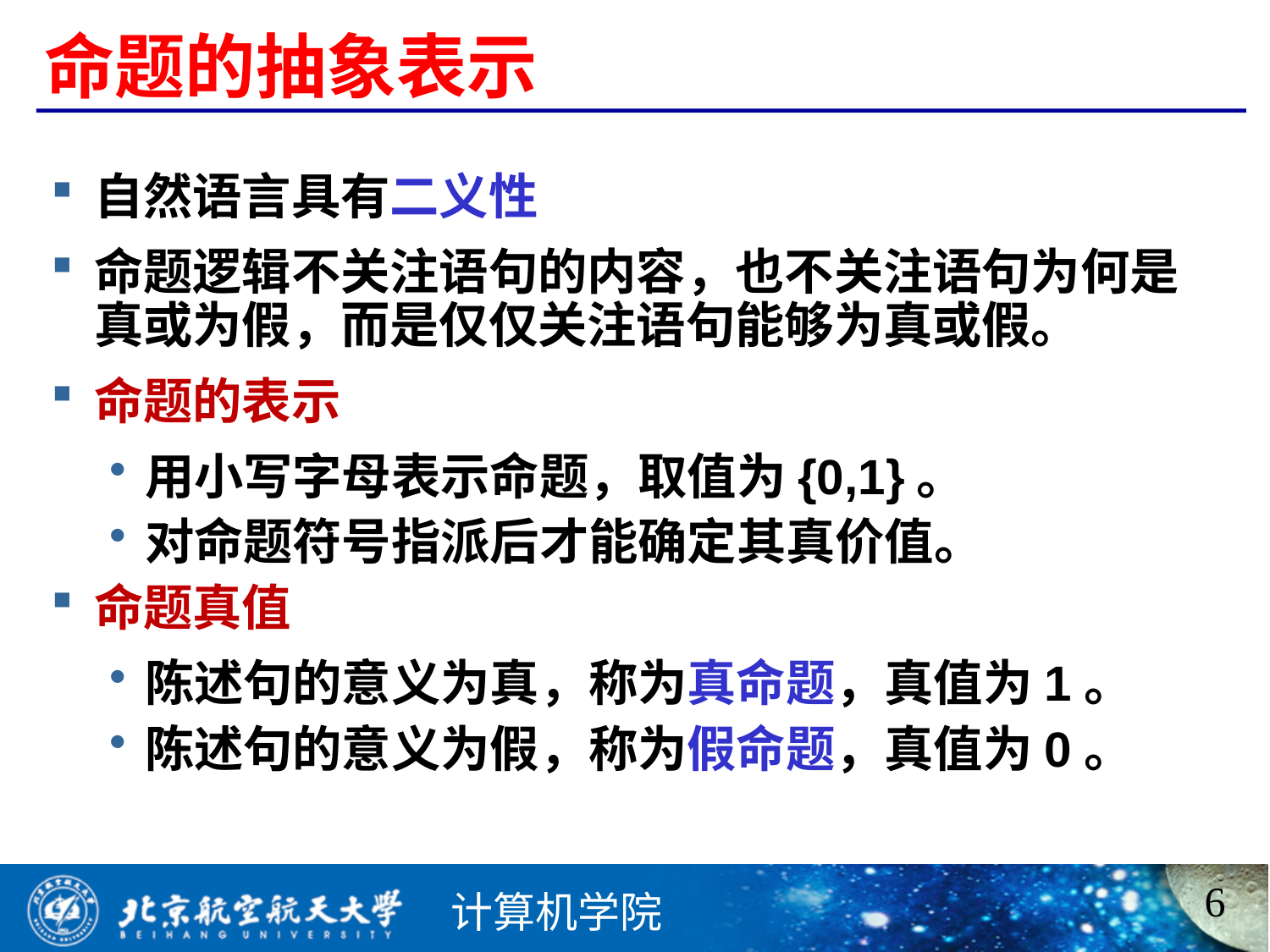

# 命题的抽象表示
自然语言具有二义性
命题逻辑不关注语句的内容，也不关注语句为何是真或为假，而是仅仅关注语句能够为真或假。
命题的表示
用小写字母表示命题，取值为{0,1}。
对命题符号指派后才能确定其真价值。
命题真值
陈述句的意义为真，称为真命题，真值为1。
陈述句的意义为假，称为假命题，真值为0。